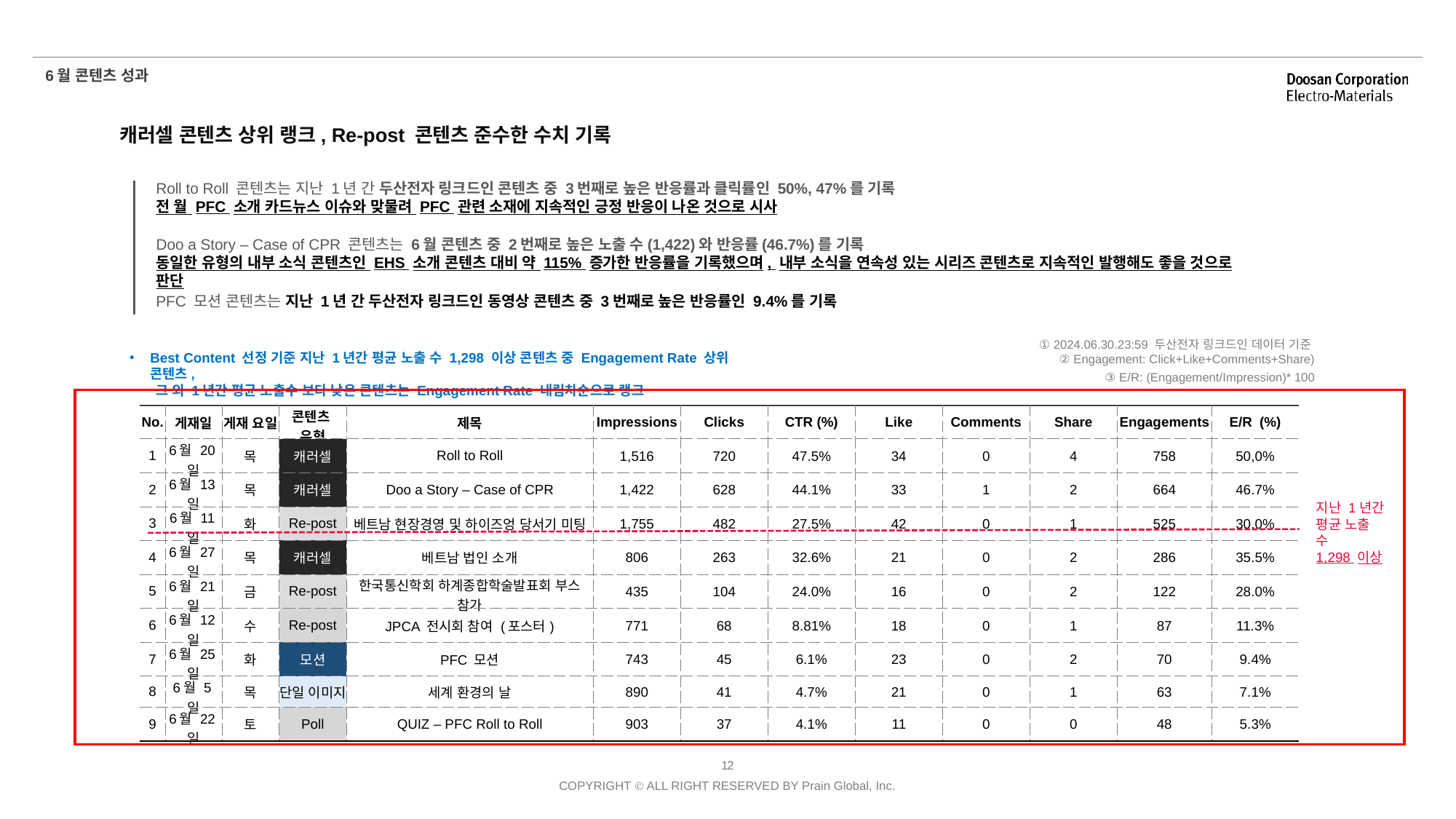

6월 콘텐츠 성과
캐러셀 콘텐츠 상위 랭크, Re-post 콘텐츠 준수한 수치 기록
Roll to Roll 콘텐츠는 지난 1년 간 두산전자 링크드인 콘텐츠 중 3번째로 높은 반응률과 클릭률인 50%, 47%를 기록
전 월 PFC 소개 카드뉴스 이슈와 맞물려 PFC 관련 소재에 지속적인 긍정 반응이 나온 것으로 시사
Doo a Story – Case of CPR 콘텐츠는 6월 콘텐츠 중 2번째로 높은 노출 수(1,422)와 반응률(46.7%)를 기록
동일한 유형의 내부 소식 콘텐츠인 EHS 소개 콘텐츠 대비 약 115% 증가한 반응률을 기록했으며, 내부 소식을 연속성 있는 시리즈 콘텐츠로 지속적인 발행해도 좋을 것으로 판단
PFC 모션 콘텐츠는 지난 1년 간 두산전자 링크드인 동영상 콘텐츠 중 3번째로 높은 반응률인 9.4%를 기록
① 2024.06.30.23:59 두산전자 링크드인 데이터 기준
② Engagement: Click+Like+Comments+Share)
Best Content 선정 기준 지난 1년간 평균 노출 수 1,298 이상 콘텐츠 중 Engagement Rate 상위 콘텐츠,
      그 외 1년간 평균 노출수 보다 낮은 콘텐츠는 Engagement Rate 내림차순으로 랭크
③ E/R: (Engagement/Impression)* 100

| No. | 게재일 | 게재 요일 | 콘텐츠 유형 | 제목 | Impressions | Clicks | CTR (%) | Like | Comments | Share | Engagements | E/R (%) |
| --- | --- | --- | --- | --- | --- | --- | --- | --- | --- | --- | --- | --- |
| 1 | 6월 20일 | 목 | 캐러셀 | Roll to Roll | 1,516 | 720 | 47.5% | 34 | 0 | 4 | 758 | 50,0% |
| 2 | 6월 13일 | 목 | 캐러셀 | Doo a Story – Case of CPR | 1,422 | 628 | 44.1% | 33 | 1 | 2 | 664 | 46.7% |
| 3 | 6월 11일 | 화 | Re-post | 베트남 현장경영 및 하이즈엉 당서기 미팅 | 1,755 | 482 | 27.5% | 42 | 0 | 1 | 525 | 30,0% |
| 4 | 6월 27일 | 목 | 캐러셀 | 베트남 법인 소개 | 806 | 263 | 32.6% | 21 | 0 | 2 | 286 | 35.5% |
| 5 | 6월 21일 | 금 | Re-post | 한국통신학회 하계종합학술발표회 부스 참가 | 435 | 104 | 24.0% | 16 | 0 | 2 | 122 | 28.0% |
| 6 | 6월 12일 | 수 | Re-post | JPCA 전시회 참여 (포스터) | 771 | 68 | 8.81% | 18 | 0 | 1 | 87 | 11.3% |
| 7 | 6월 25일 | 화 | 모션 | PFC 모션 | 743 | 45 | 6.1% | 23 | 0 | 2 | 70 | 9.4% |
| 8 | 6월 5일 | 목 | 단일 이미지 | 세계 환경의 날 | 890 | 41 | 4.7% | 21 | 0 | 1 | 63 | 7.1% |
| 9 | 6월 22일 | 토 | Poll | QUIZ – PFC Roll to Roll | 903 | 37 | 4.1% | 11 | 0 | 0 | 48 | 5.3% |
지난 1년간
평균 노출 수
1,298 이상